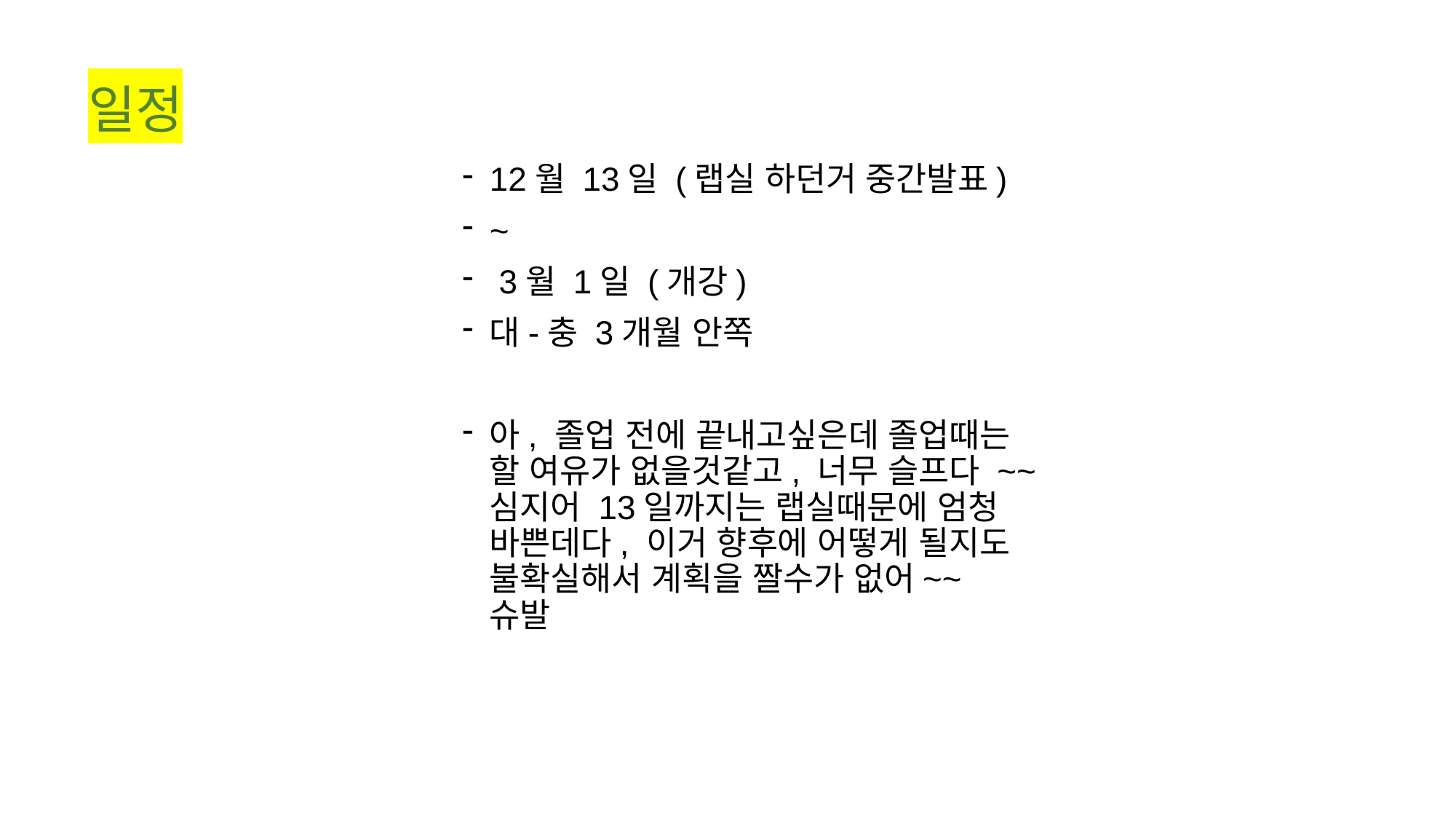

일정
12월 13일 (랩실 하던거 중간발표)
~
 3월 1일 (개강)
대-충 3개월 안쪽

아, 졸업 전에 끝내고싶은데 졸업때는 할 여유가 없을것같고, 너무 슬프다 ~~ 심지어 13일까지는 랩실때문에 엄청 바쁜데다, 이거 향후에 어떻게 될지도 불확실해서 계획을 짤수가 없어~~ 슈발